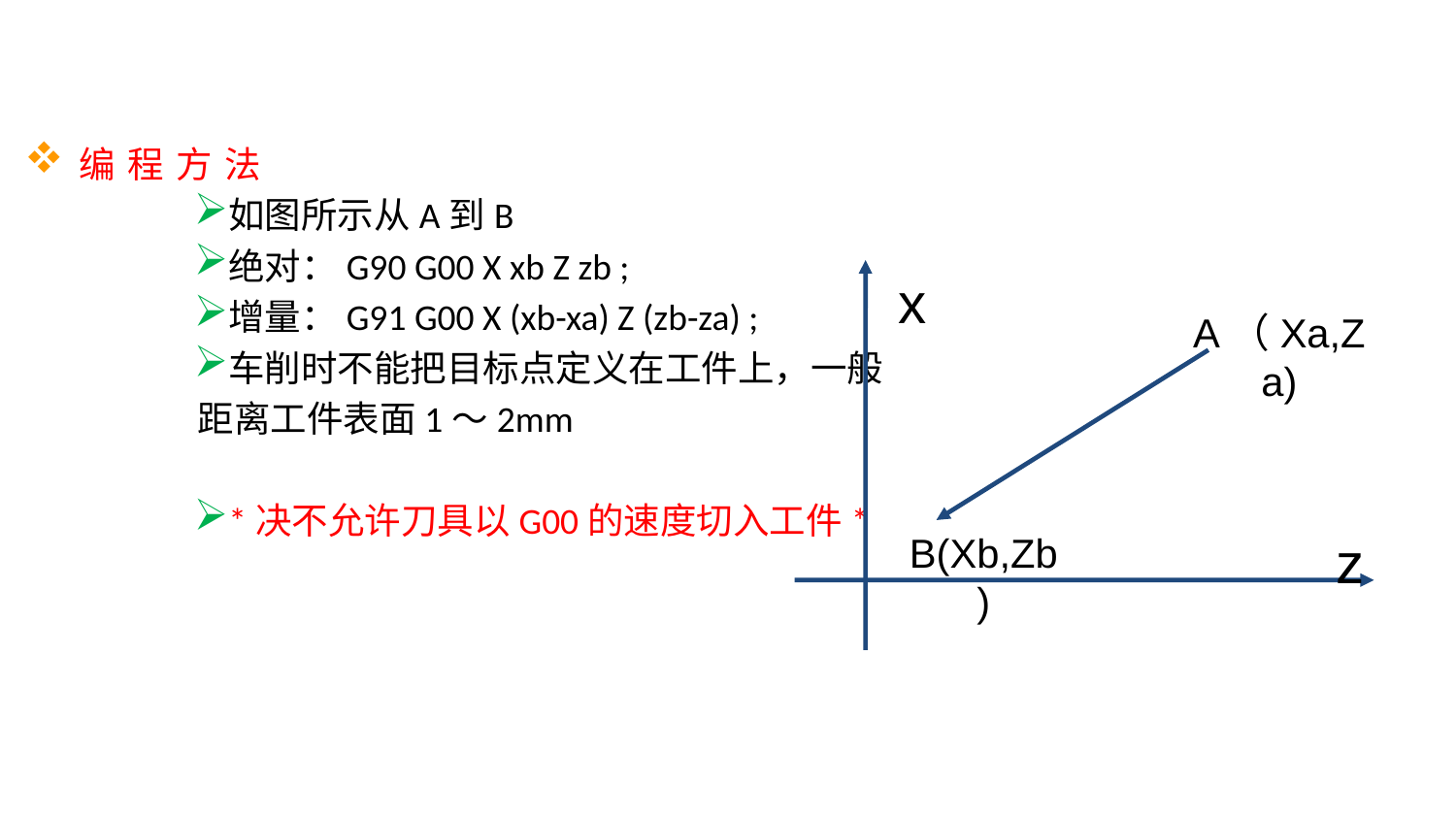

编程方法
如图所示从A到B
绝对：G90 G00 X xb Z zb ;
增量：G91 G00 X (xb-xa) Z (zb-za) ;
车削时不能把目标点定义在工件上，一般
      距离工件表面1～2mm

*决不允许刀具以G00的速度切入工件*

x
A（Xa,Za)

B(Xb,Zb)
z